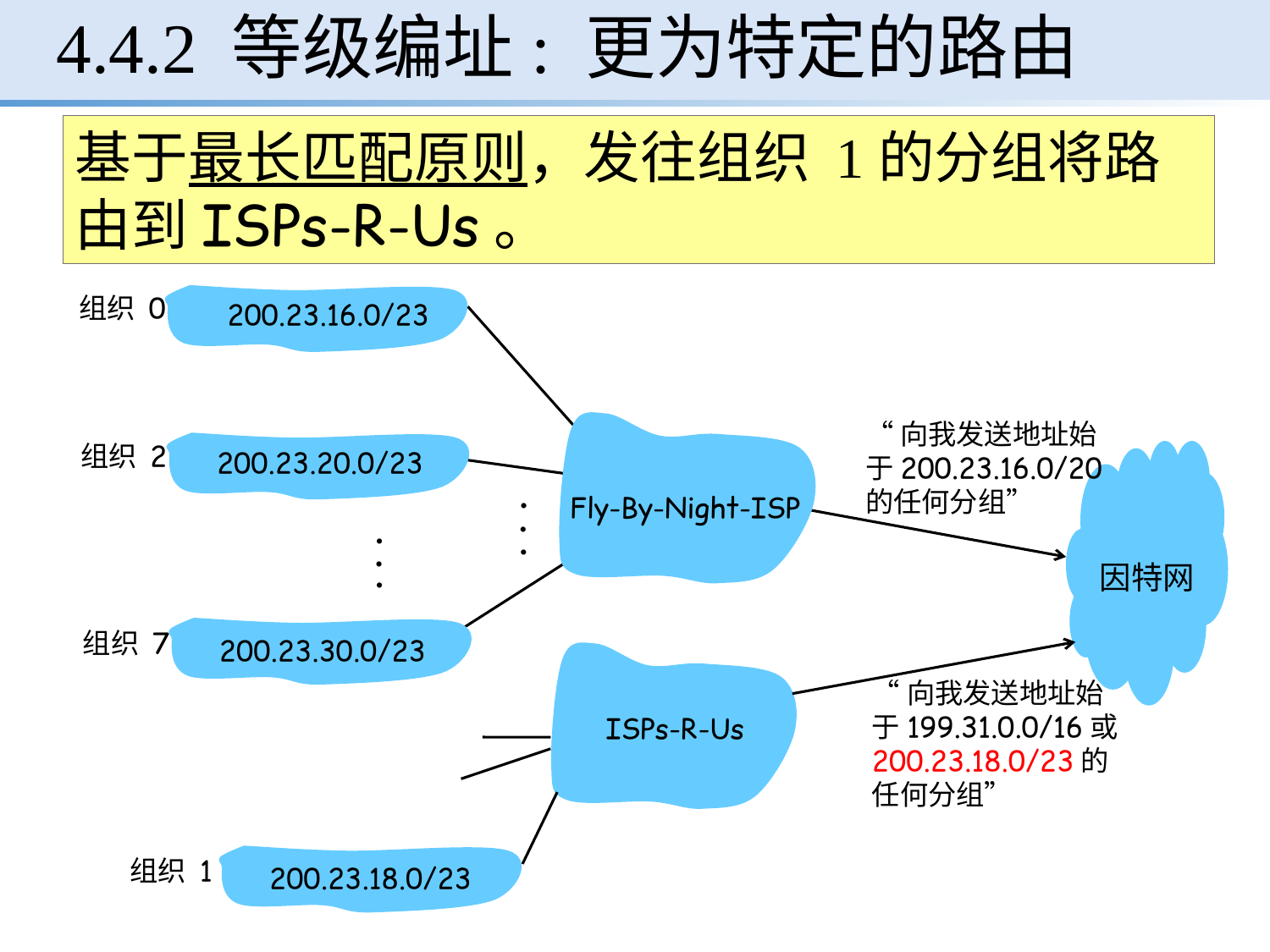

# 4.4.2 等级编址: 更为特定的路由
基于最长匹配原则，发往组织 1的分组将路由到ISPs-R-Us。

200.23.16.0/23
组织 0

“向我发送地址始于200.23.16.0/20的任何分组”

200.23.20.0/23
组织 2

.
.
.
Fly-By-Night-ISP
.
.
.

因特网

200.23.30.0/23
组织 7

“向我发送地址始于199.31.0.0/16或200.23.18.0/23的任何分组”
ISPs-R-Us

200.23.18.0/23
组织 1